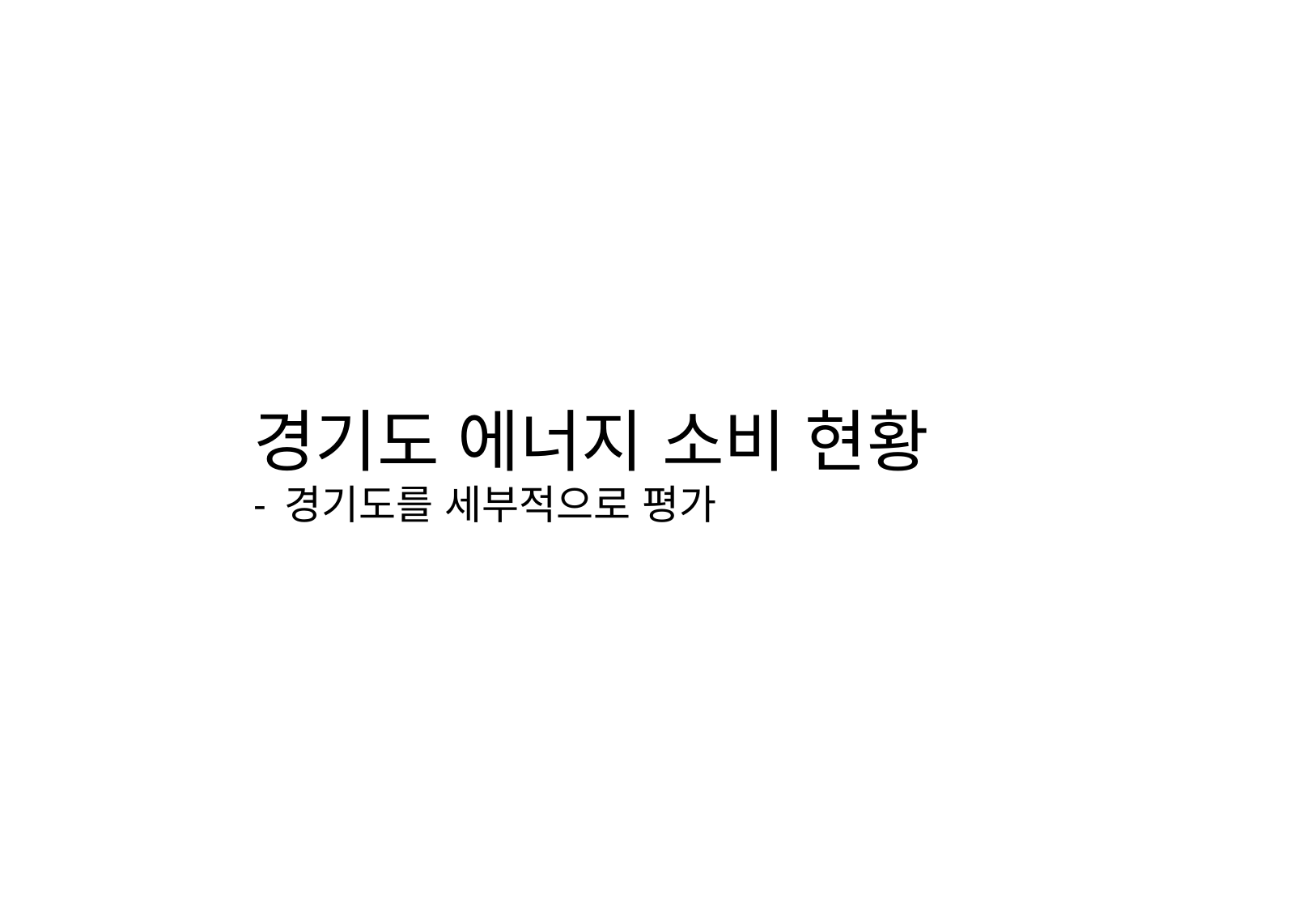

경기도 에너지 소비 현황
- 경기도를 세부적으로 평가